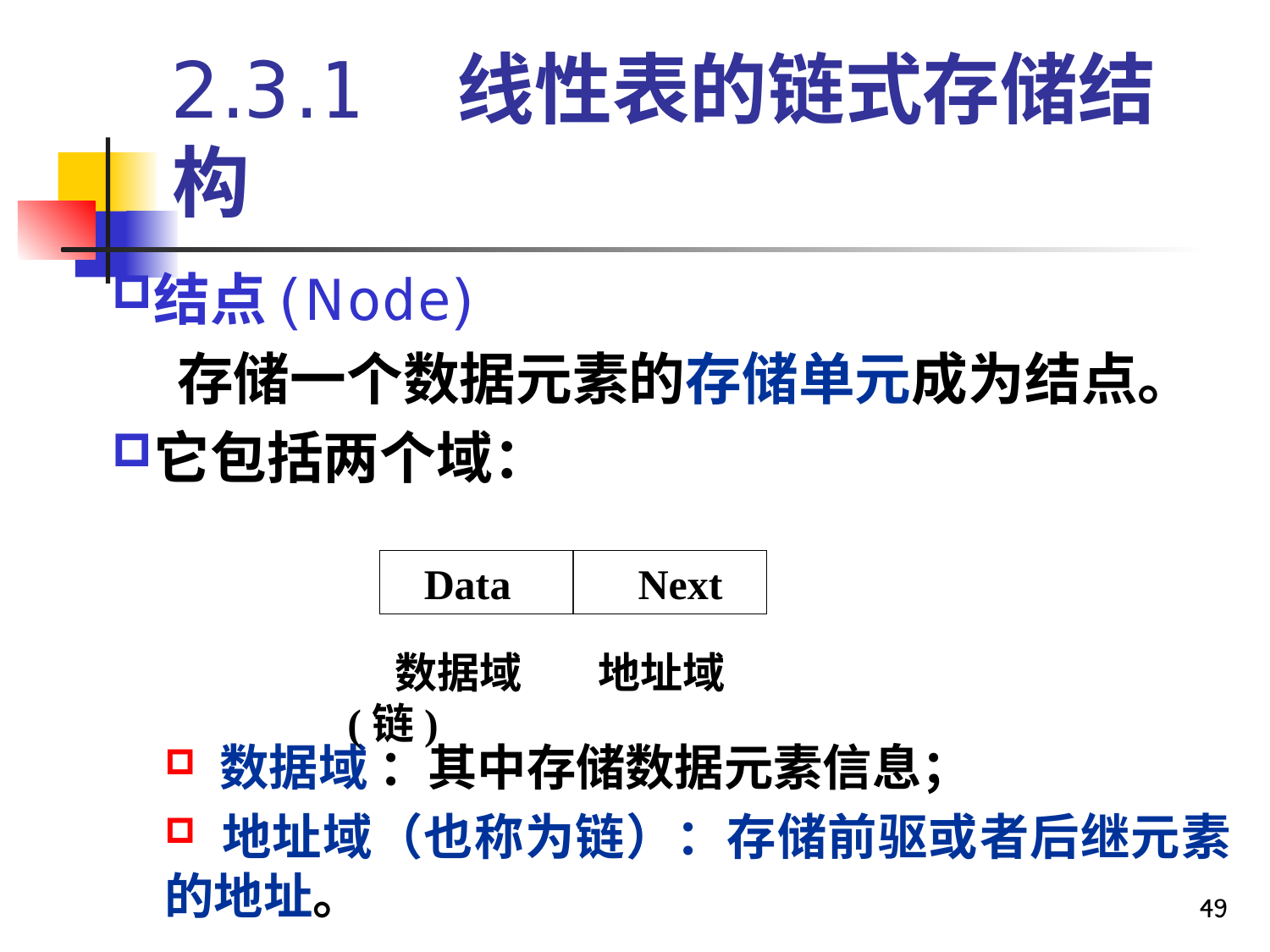

# 2.3.1   线性表的链式存储结构
结点(Node)
    存储一个数据元素的存储单元成为结点。
它包括两个域：

 数据域 ：其中存储数据元素信息；
 地址域（也称为链）：存储前驱或者后继元素的地址。
   Data            Next
     数据域        地址域(链)
49